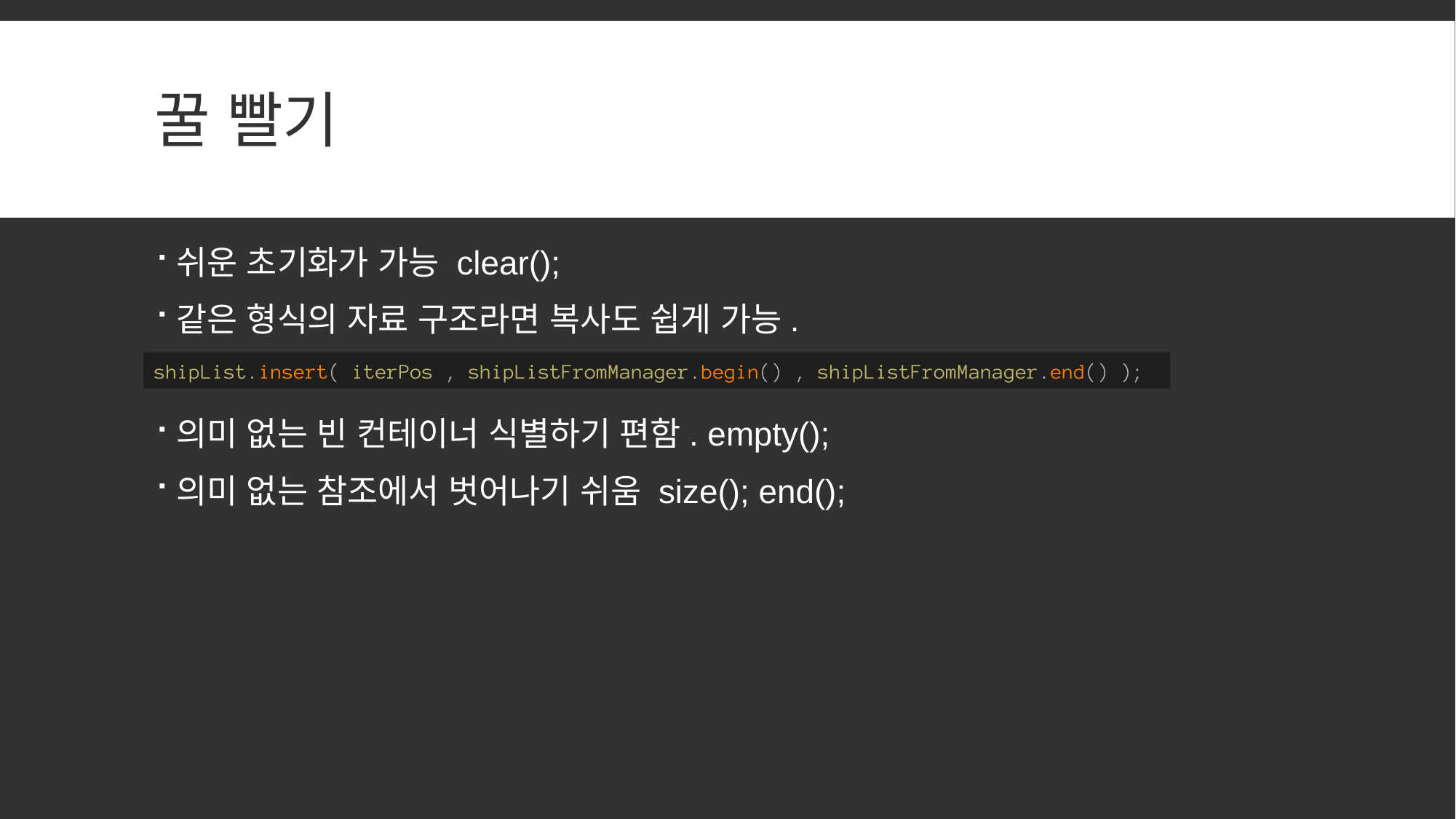

# 꿀 빨기
쉬운 초기화가 가능 clear();
같은 형식의 자료 구조라면 복사도 쉽게 가능.

의미 없는 빈 컨테이너 식별하기 편함. empty();
의미 없는 참조에서 벗어나기 쉬움 size(); end();

shipList.insert( iterPos , shipListFromManager.begin() , shipListFromManager.end() );